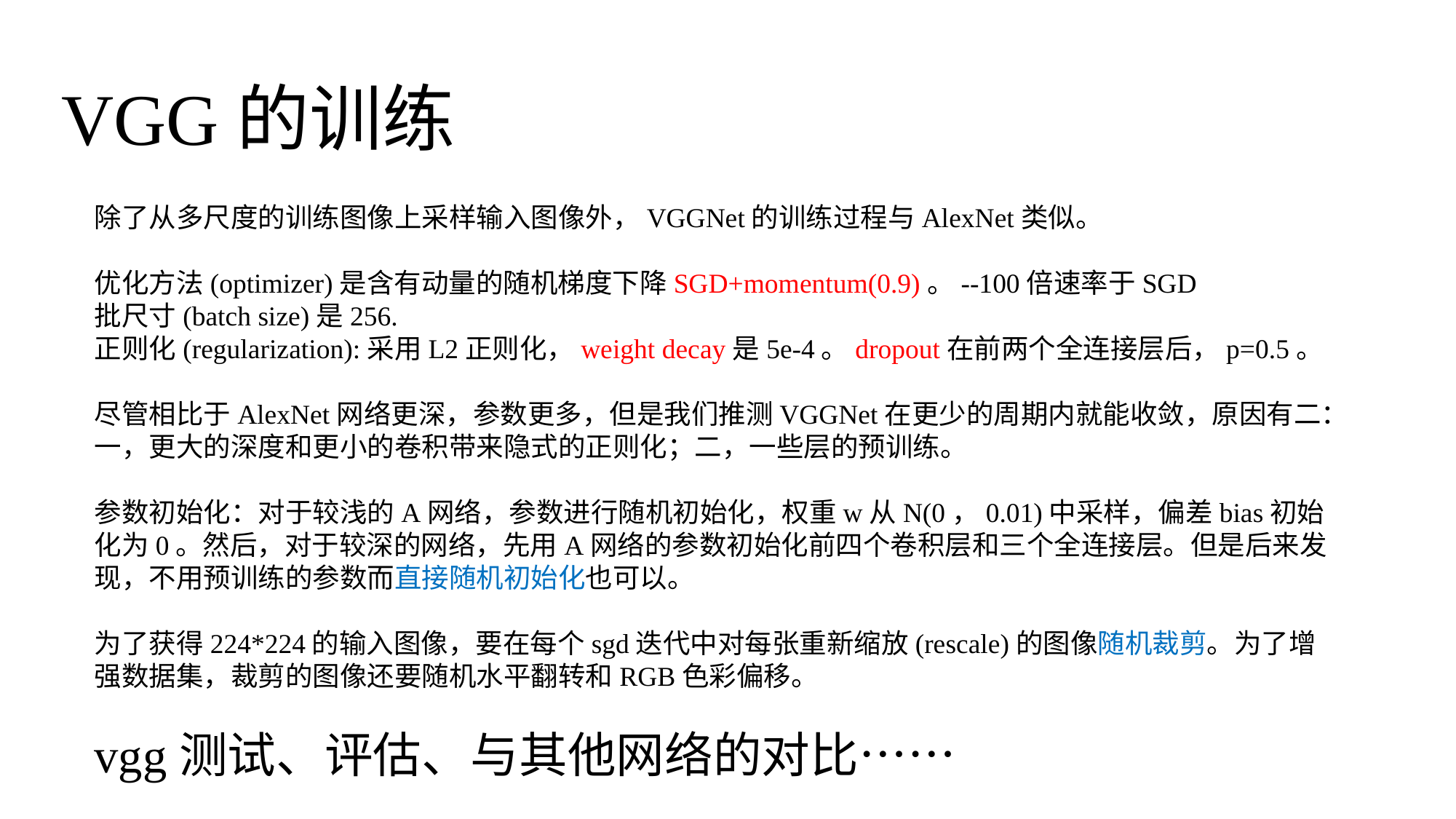

VGG的训练
除了从多尺度的训练图像上采样输入图像外，VGGNet的训练过程与AlexNet类似。

优化方法(optimizer)是含有动量的随机梯度下降SGD+momentum(0.9)。--100倍速率于SGD
批尺寸(batch size)是256.
正则化(regularization):采用L2正则化，weight decay是5e-4。dropout在前两个全连接层后，p=0.5。

尽管相比于AlexNet网络更深，参数更多，但是我们推测VGGNet在更少的周期内就能收敛，原因有二：一，更大的深度和更小的卷积带来隐式的正则化；二，一些层的预训练。

参数初始化：对于较浅的A网络，参数进行随机初始化，权重w从N(0，0.01)中采样，偏差bias初始化为0。然后，对于较深的网络，先用A网络的参数初始化前四个卷积层和三个全连接层。但是后来发现，不用预训练的参数而直接随机初始化也可以。

为了获得224*224的输入图像，要在每个sgd迭代中对每张重新缩放(rescale)的图像随机裁剪。为了增强数据集，裁剪的图像还要随机水平翻转和RGB色彩偏移。

vgg测试、评估、与其他网络的对比……